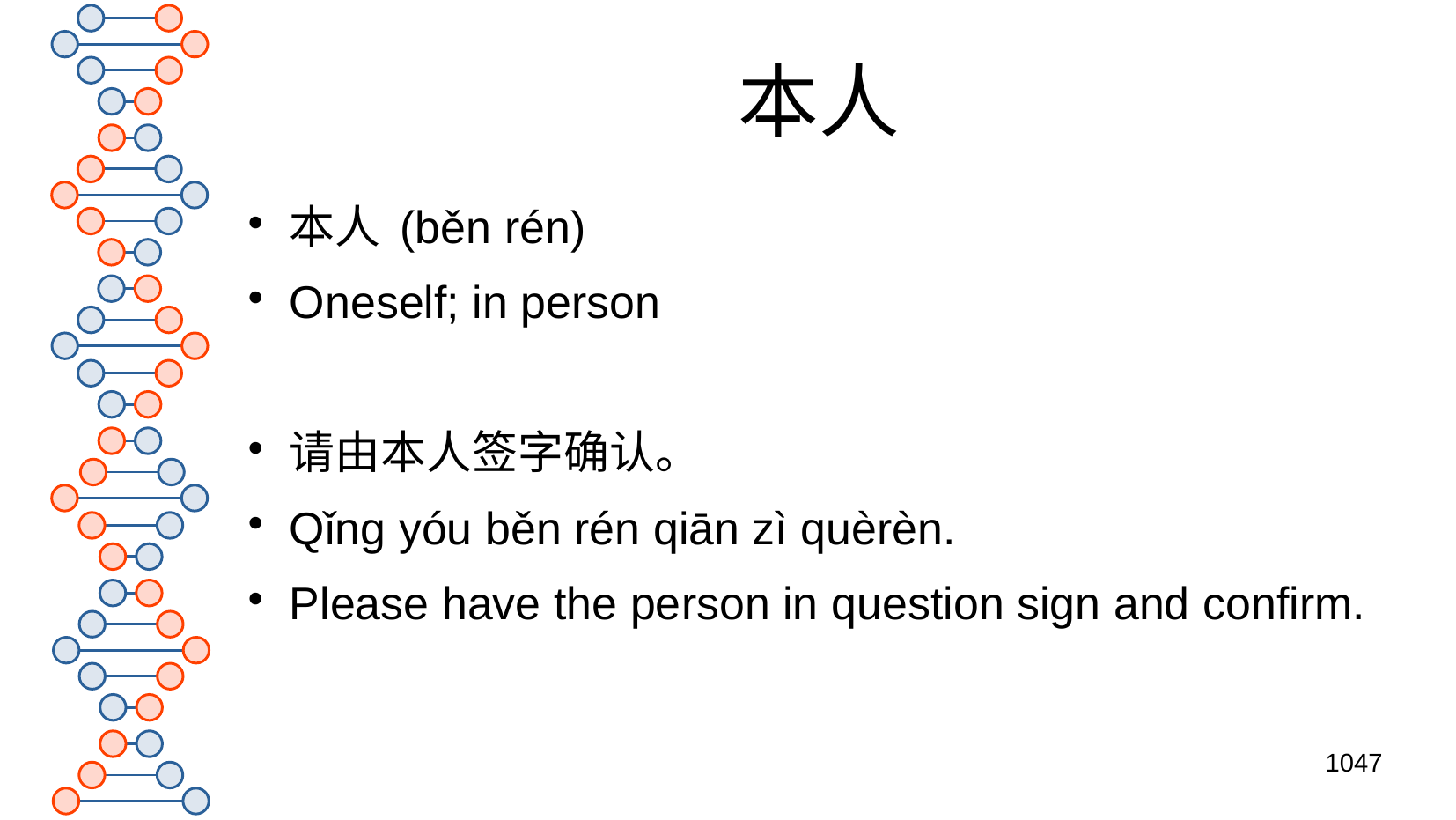

# 本人
本人 (běn rén)
Oneself; in person

请由本人签字确认。
Qǐng yóu běn rén qiān zì quèrèn.
Please have the person in question sign and confirm.

1047